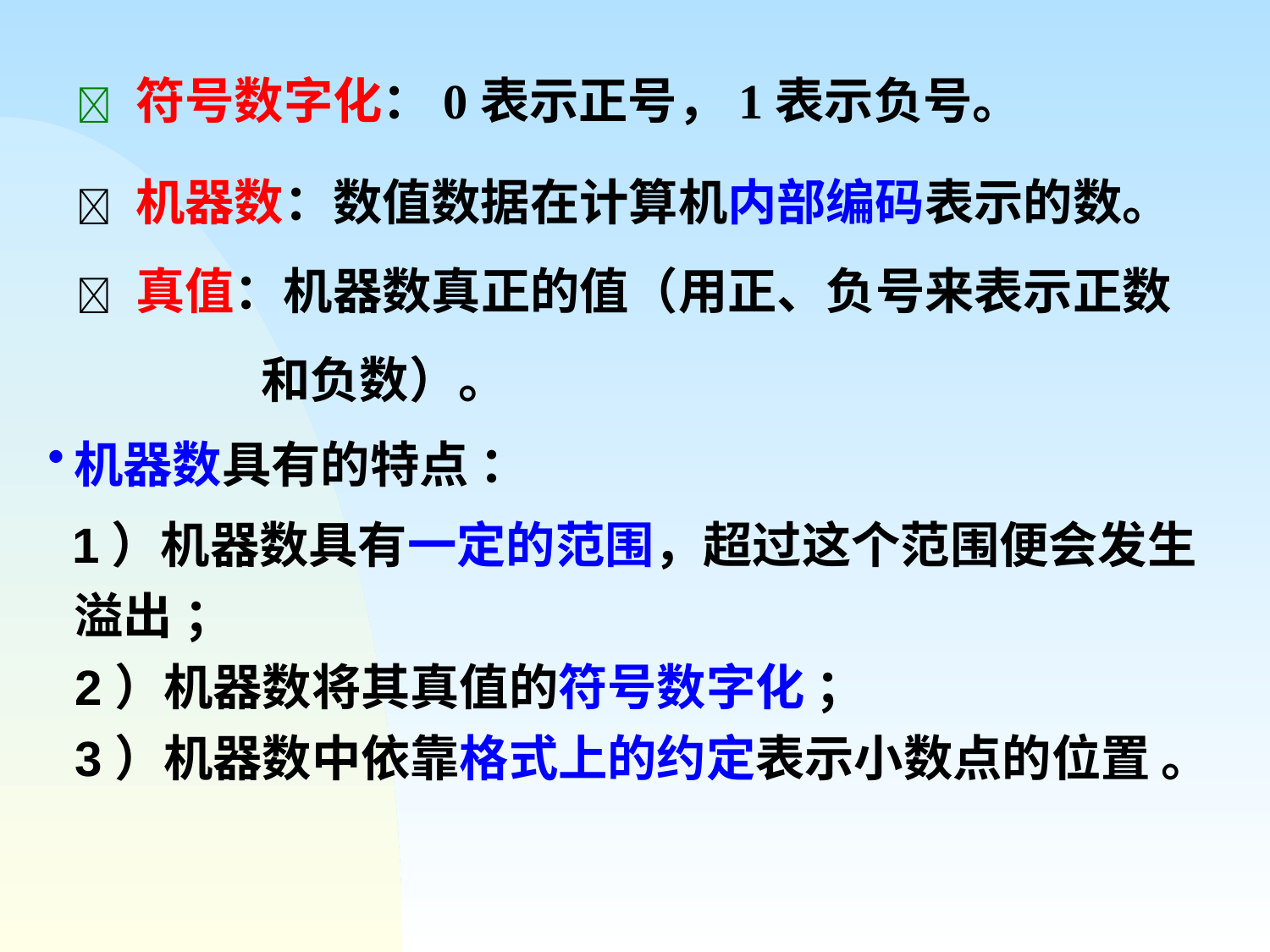

•  符号数字化：0表示正号，1表示负号。
•  机器数：数值数据在计算机内部编码表示的数。
•  真值：机器数真正的值（用正、负号来表示正数和负数）。
机器数具有的特点 ：
  1）机器数具有一定的范围，超过这个范围便会发生溢出 ；
  2）机器数将其真值的符号数字化 ；
  3）机器数中依靠格式上的约定表示小数点的位置 。
29